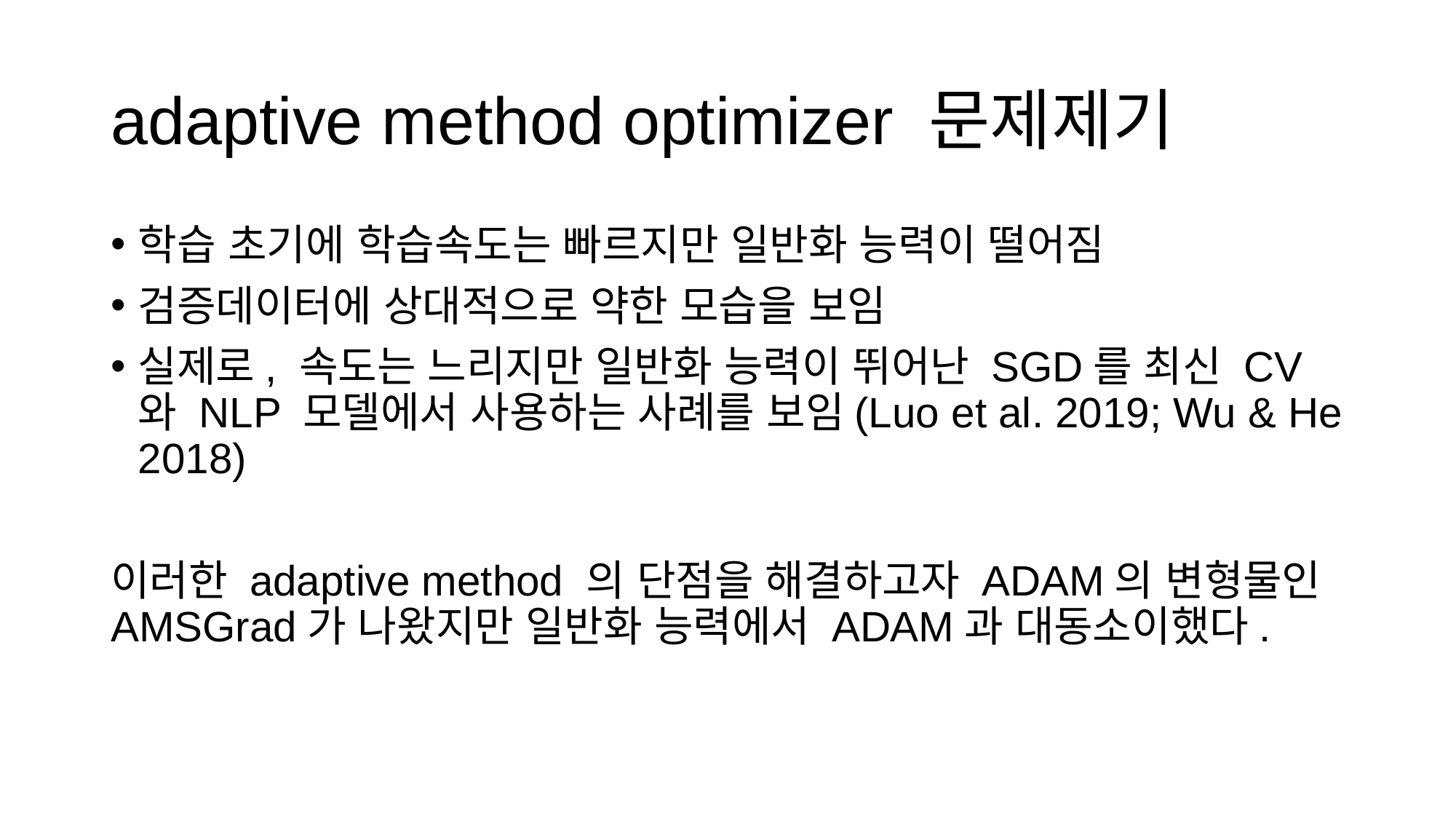

# adaptive method optimizer 문제제기
학습 초기에 학습속도는 빠르지만 일반화 능력이 떨어짐
검증데이터에 상대적으로 약한 모습을 보임
실제로, 속도는 느리지만 일반화 능력이 뛰어난 SGD를 최신 CV와 NLP 모델에서 사용하는 사례를 보임(Luo et al. 2019; Wu & He 2018)

이러한 adaptive method 의 단점을 해결하고자 ADAM의 변형물인 AMSGrad가 나왔지만 일반화 능력에서 ADAM과 대동소이했다.